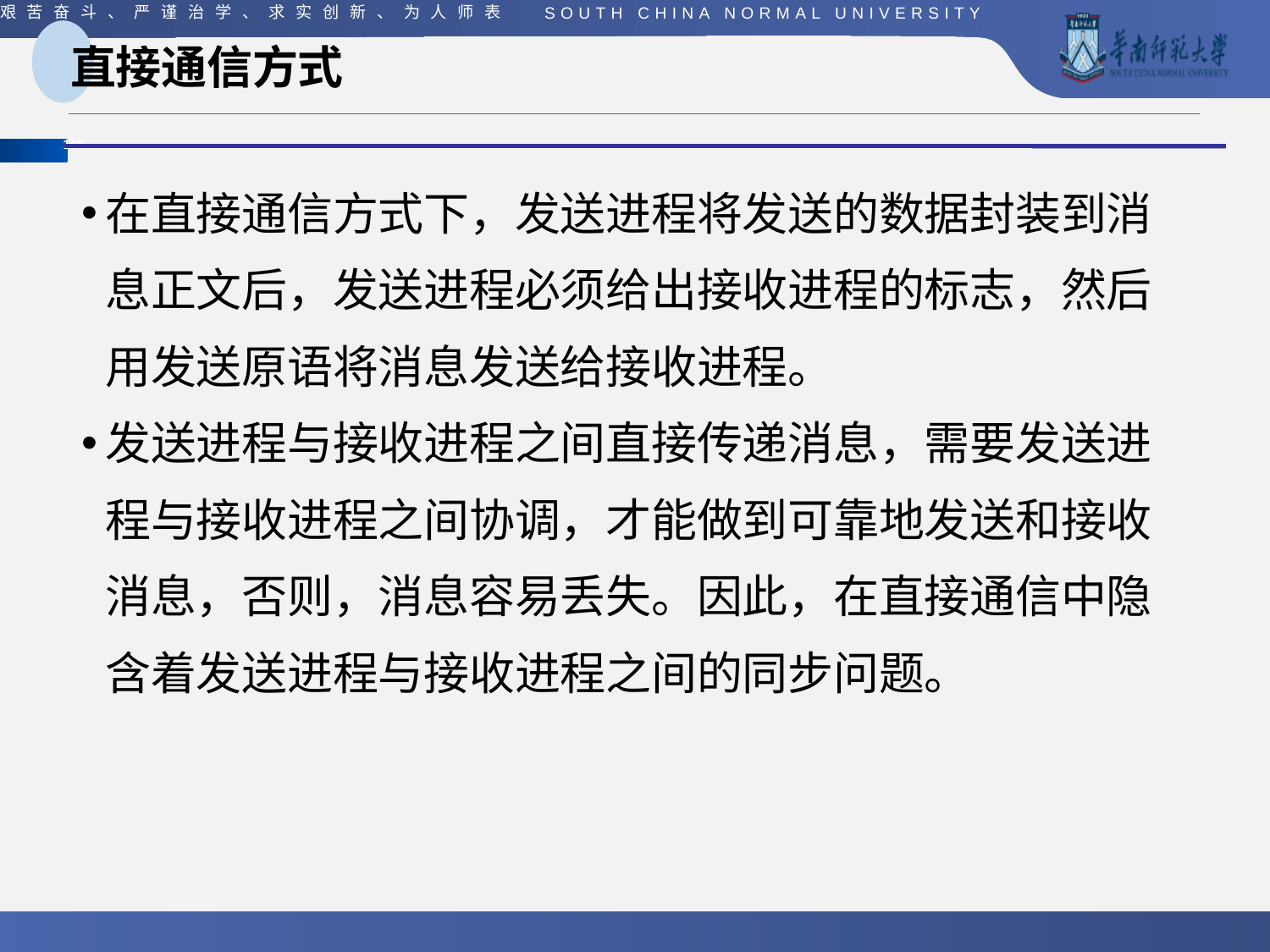

# 直接通信方式
在直接通信方式下，发送进程将发送的数据封装到消息正文后，发送进程必须给出接收进程的标志，然后用发送原语将消息发送给接收进程。
发送进程与接收进程之间直接传递消息，需要发送进程与接收进程之间协调，才能做到可靠地发送和接收消息，否则，消息容易丢失。因此，在直接通信中隐含着发送进程与接收进程之间的同步问题。

105